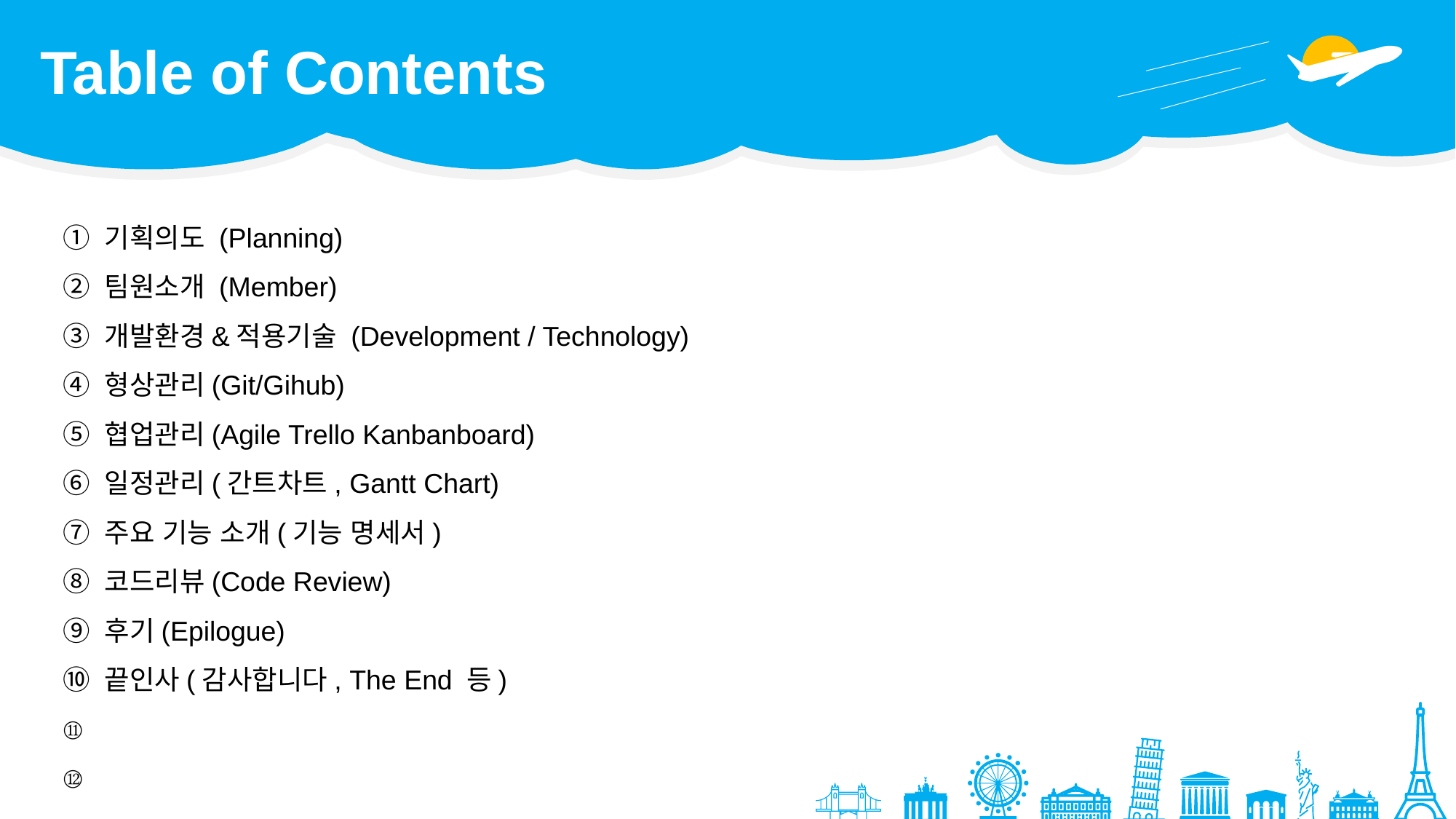

Table of Contents
① 기획의도 (Planning)
② 팀원소개 (Member)
③ 개발환경&적용기술 (Development / Technology)
④ 형상관리(Git/Gihub)
⑤ 협업관리(Agile Trello Kanbanboard)
⑥ 일정관리(간트차트, Gantt Chart)
⑦ 주요 기능 소개(기능 명세서)
⑧ 코드리뷰(Code Review)
⑨ 후기(Epilogue)
⑩ 끝인사(감사합니다, The End 등)
⑪
⑫